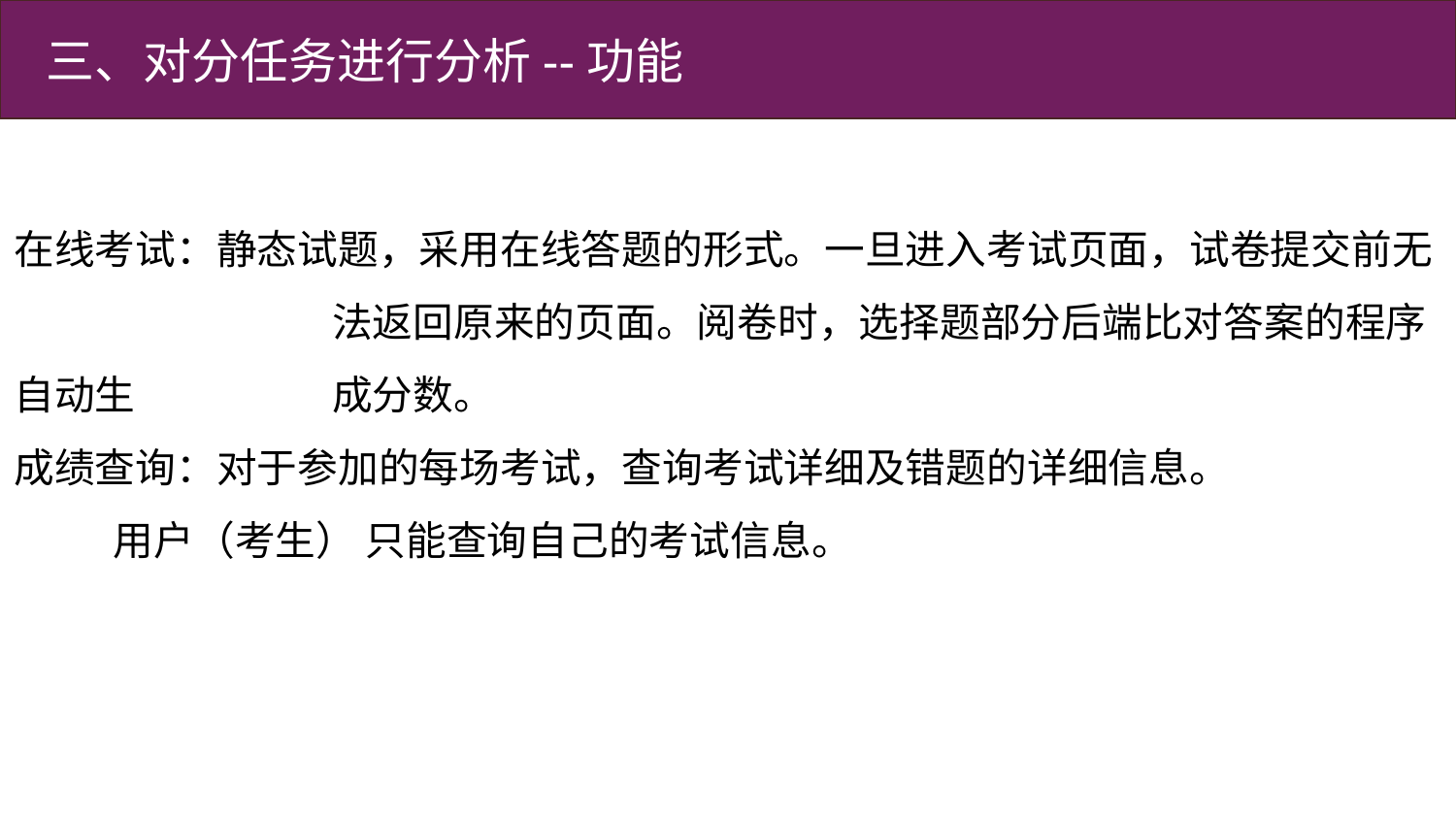

三、对分任务进行分析--功能
在线考试：静态试题，采用在线答题的形式。一旦进入考试页面，试卷提交前无		   法返回原来的页面。阅卷时，选择题部分后端比对答案的程序自动生		   成分数。
成绩查询：对于参加的每场考试，查询考试详细及错题的详细信息。
          用户（考生） 只能查询自己的考试信息。

11